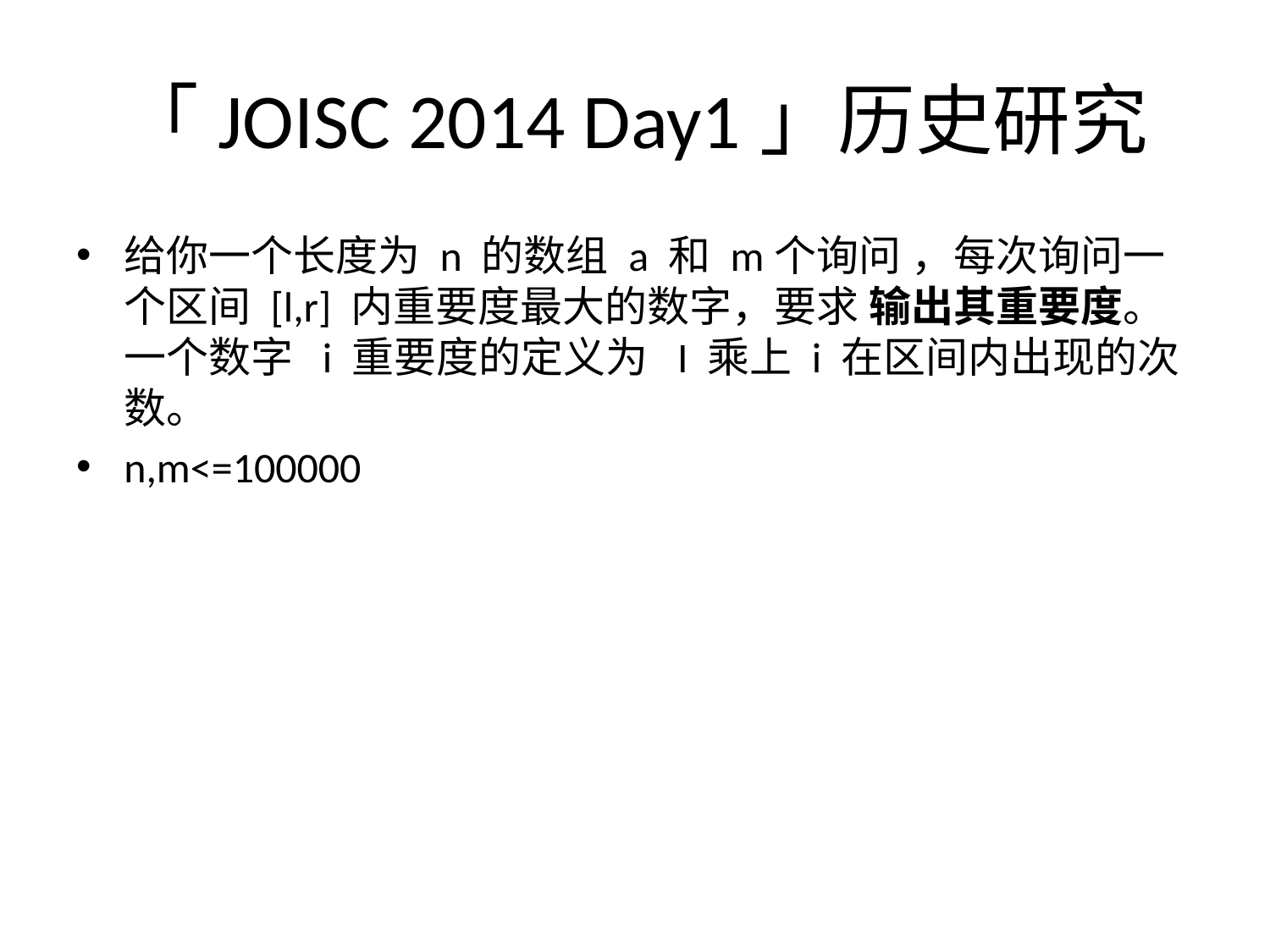

# 「JOISC 2014 Day1」历史研究
给你一个长度为 n 的数组 a 和 m个询问 ，每次询问一个区间 [l,r] 内重要度最大的数字，要求 输出其重要度。一个数字  i 重要度的定义为  I 乘上 i 在区间内出现的次数。
n,m<=100000